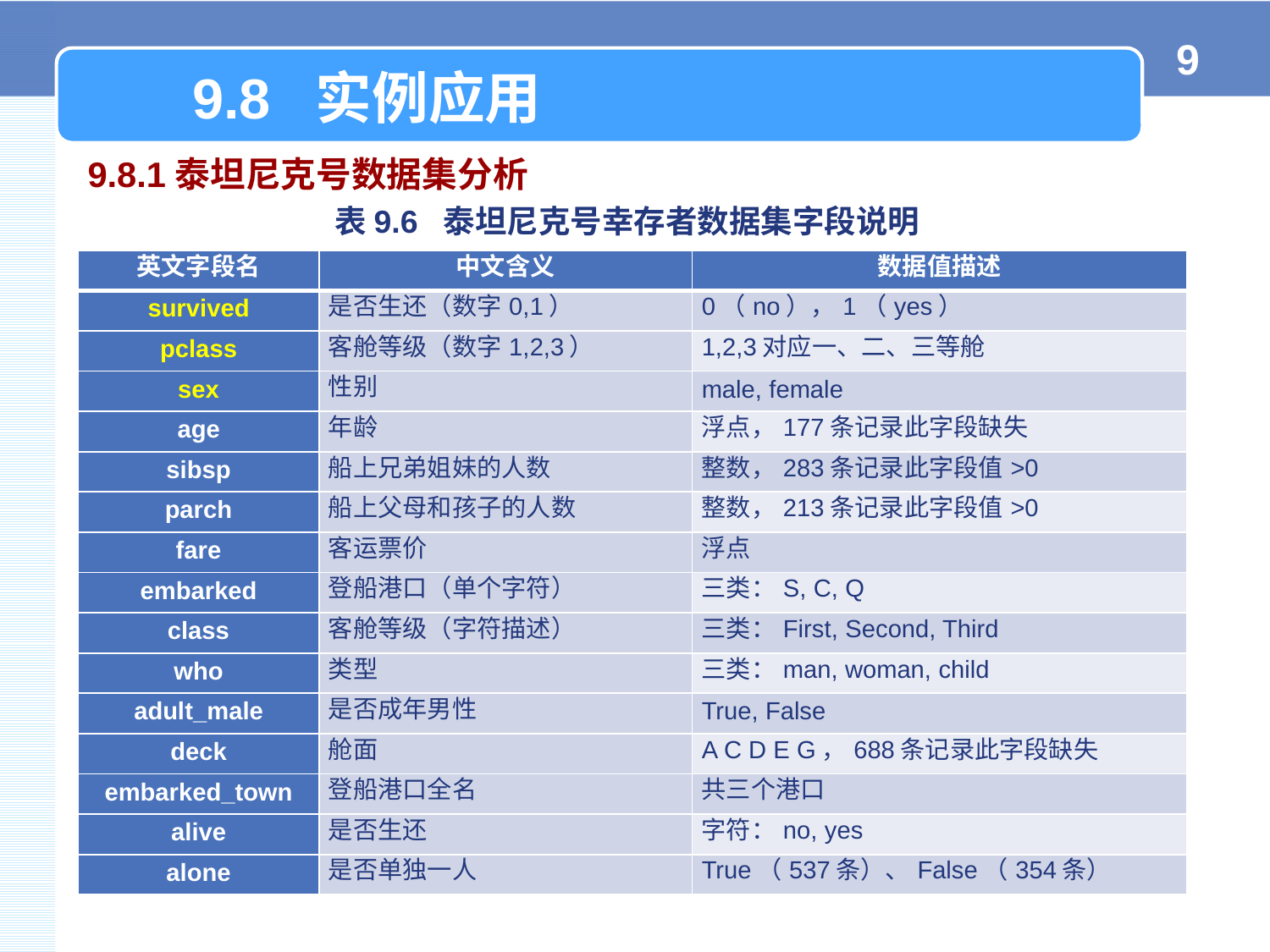

9
9.8  实例应用
9.8.1泰坦尼克号数据集分析

表9.6  泰坦尼克号幸存者数据集字段说明
| 英文字段名 | 中文含义 | 数据值描述 |
| --- | --- | --- |
| survived | 是否生还（数字0,1） | 0（no），1（yes） |
| pclass | 客舱等级（数字1,2,3） | 1,2,3对应一、二、三等舱 |
| sex | 性别 | male, female |
| age | 年龄 | 浮点，177条记录此字段缺失 |
| sibsp | 船上兄弟姐妹的人数 | 整数，283条记录此字段值>0 |
| parch | 船上父母和孩子的人数 | 整数，213条记录此字段值>0 |
| fare | 客运票价 | 浮点 |
| embarked | 登船港口（单个字符） | 三类：S, C, Q |
| class | 客舱等级（字符描述） | 三类：First, Second, Third |
| who | 类型 | 三类：man, woman, child |
| adult\_male | 是否成年男性 | True, False |
| deck | 舱面 | A C D E G，688条记录此字段缺失 |
| embarked\_town | 登船港口全名 | 共三个港口 |
| alive | 是否生还 | 字符：no, yes |
| alone | 是否单独一人 | True（537条）、False（354条） |